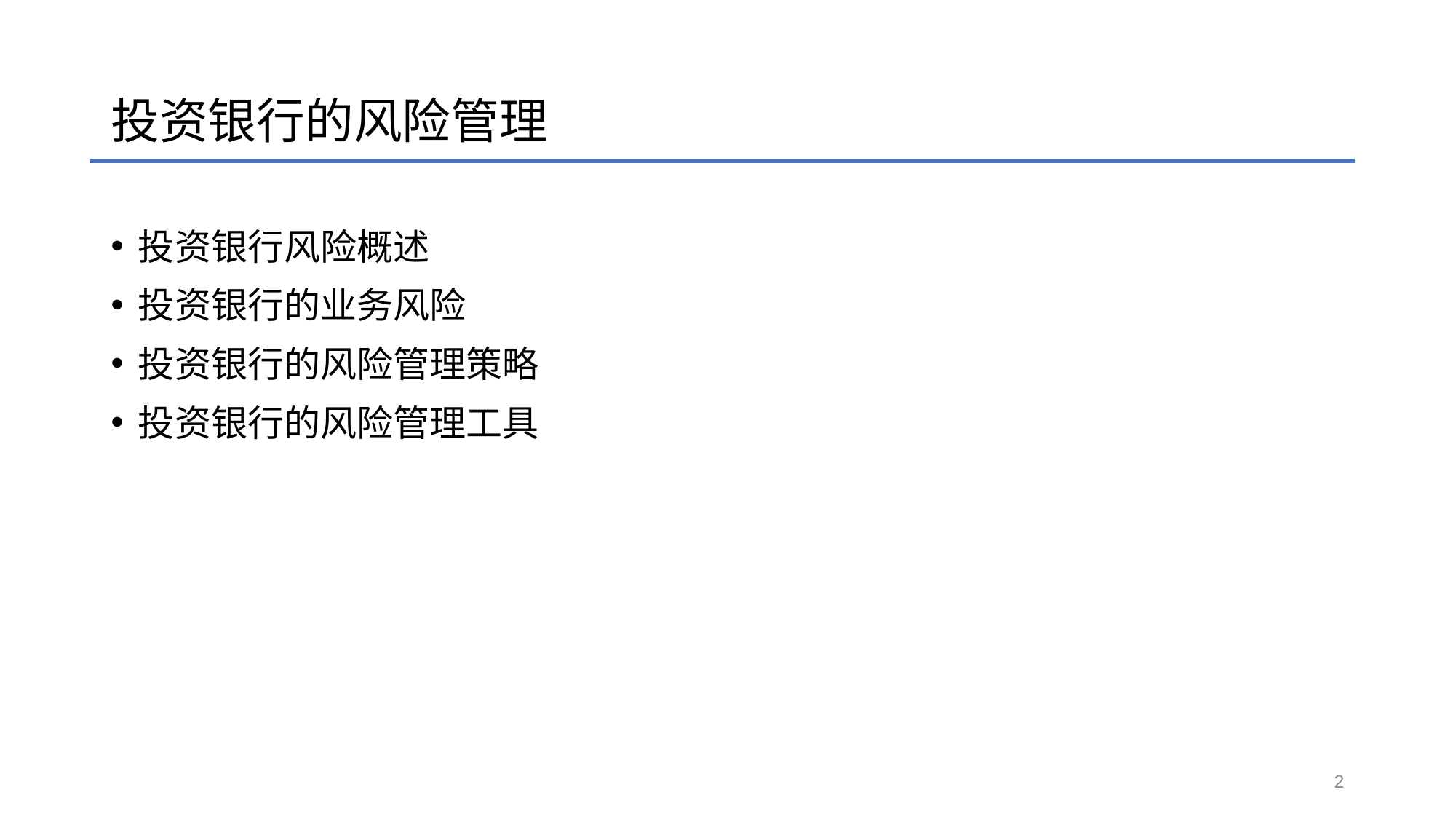

# 投资银行的风险管理
投资银行风险概述
投资银行的业务风险
投资银行的风险管理策略
投资银行的风险管理工具
2